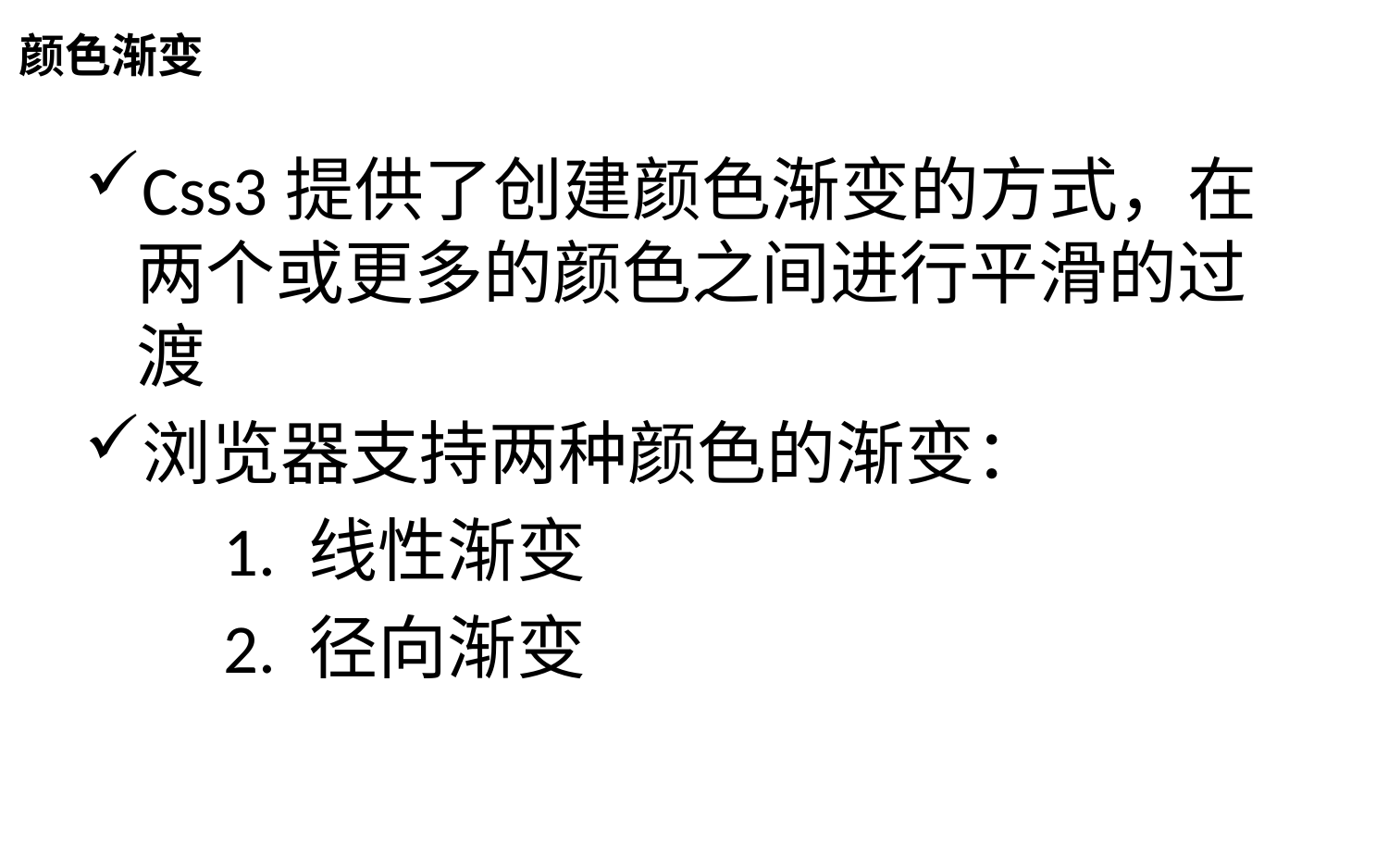

颜色渐变
Css3提供了创建颜色渐变的方式，在两个或更多的颜色之间进行平滑的过渡
浏览器支持两种颜色的渐变：
	1. 线性渐变
	2. 径向渐变